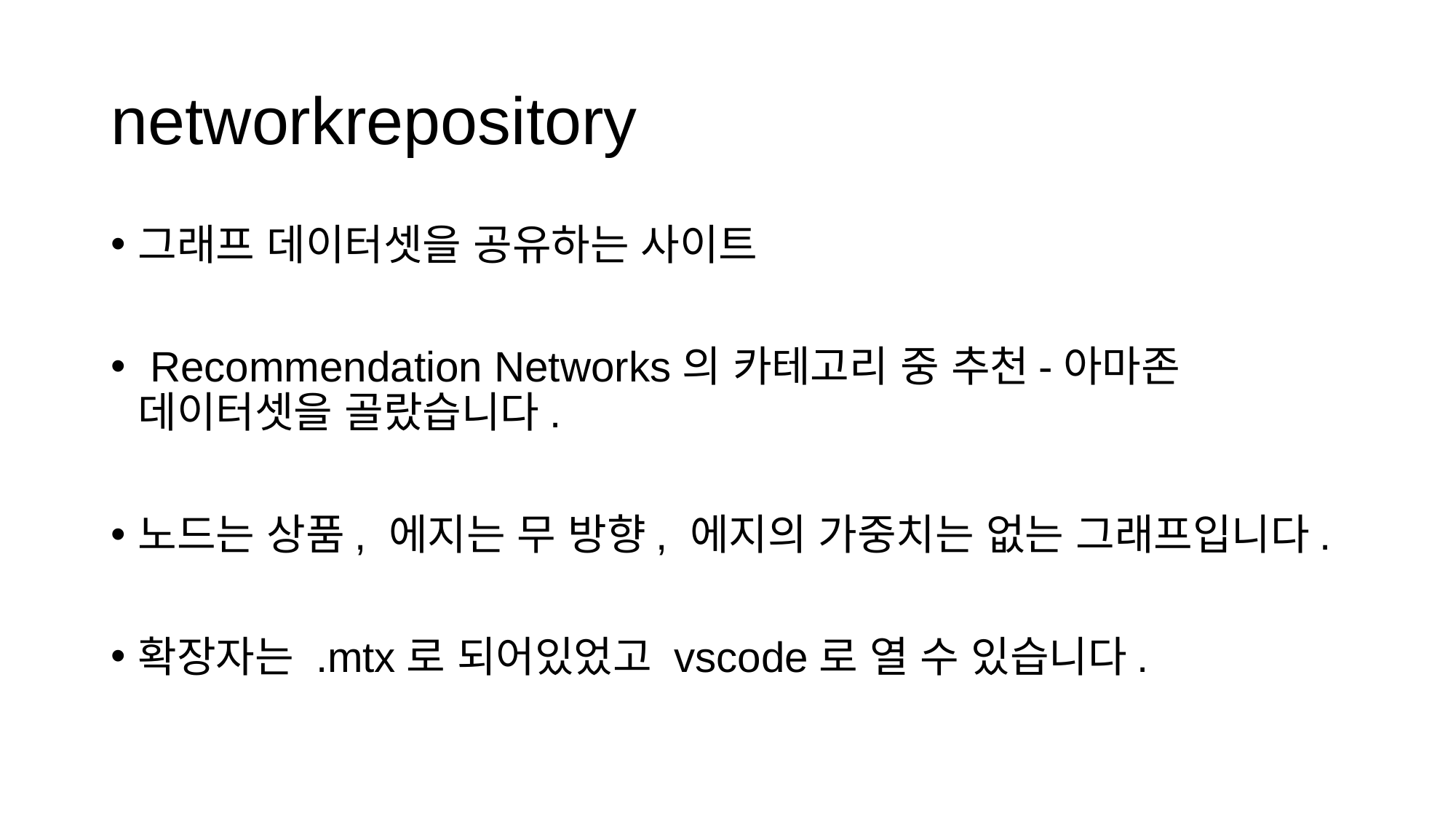

# networkrepository
그래프 데이터셋을 공유하는 사이트

 Recommendation Networks의 카테고리 중 추천-아마존 데이터셋을 골랐습니다.

노드는 상품, 에지는 무 방향, 에지의 가중치는 없는 그래프입니다.

확장자는 .mtx로 되어있었고 vscode로 열 수 있습니다.